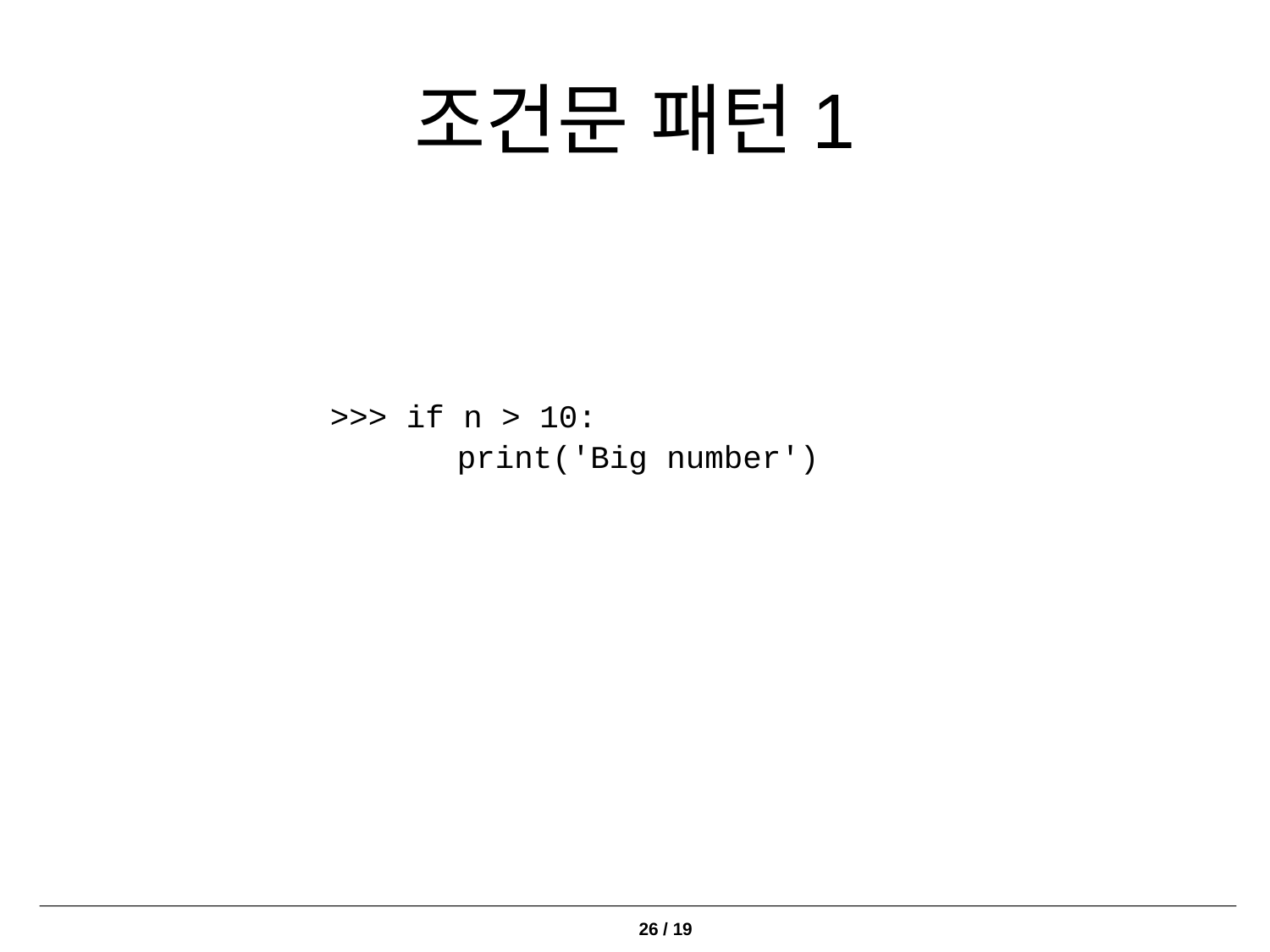

# 조건문 패턴1
>>> if n > 10:
	print('Big number')